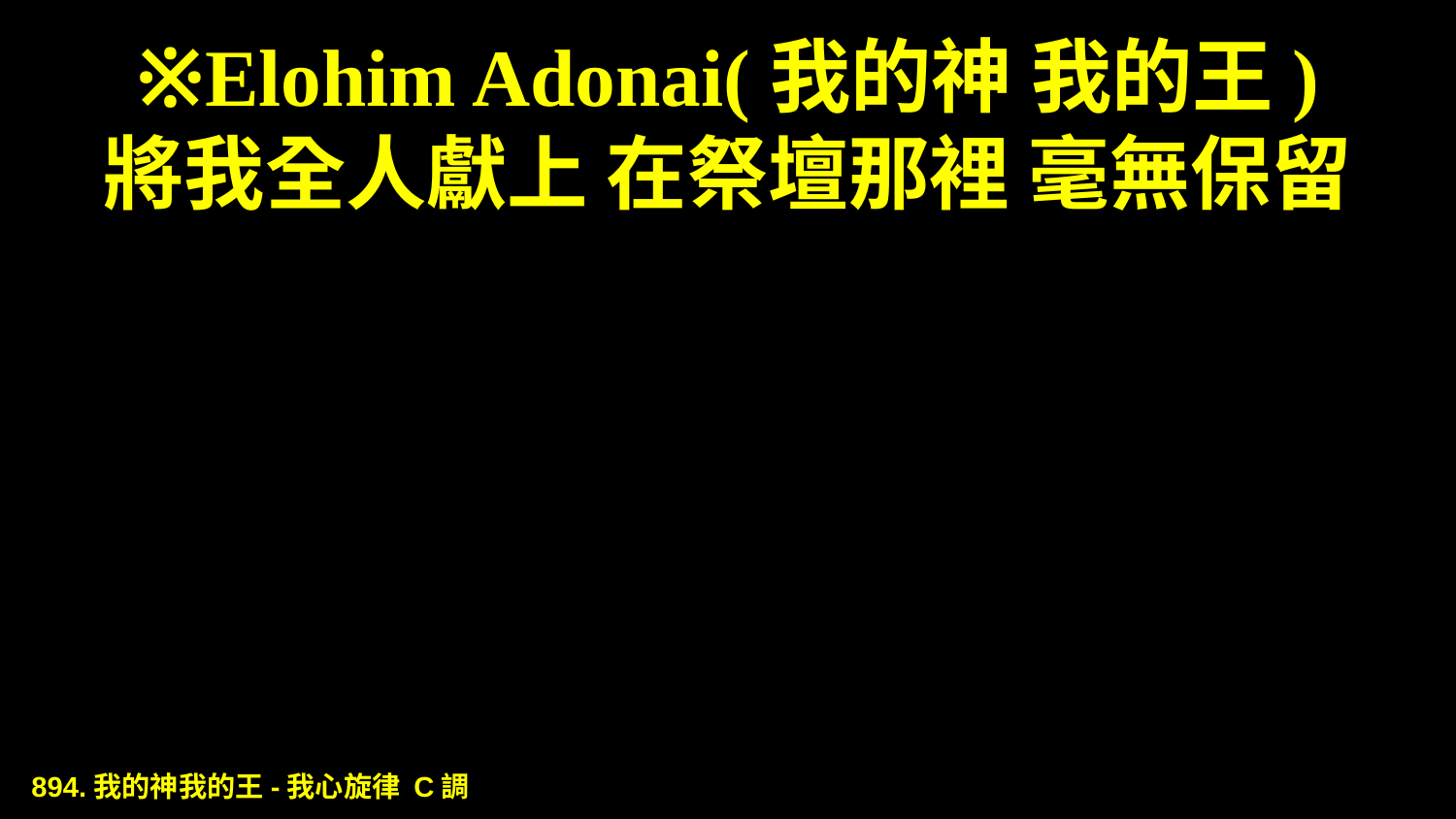

# ※Elohim Adonai(我的神 我的王) 將我全人獻上 在祭壇那裡 毫無保留
894.我的神我的王-我心旋律 C調